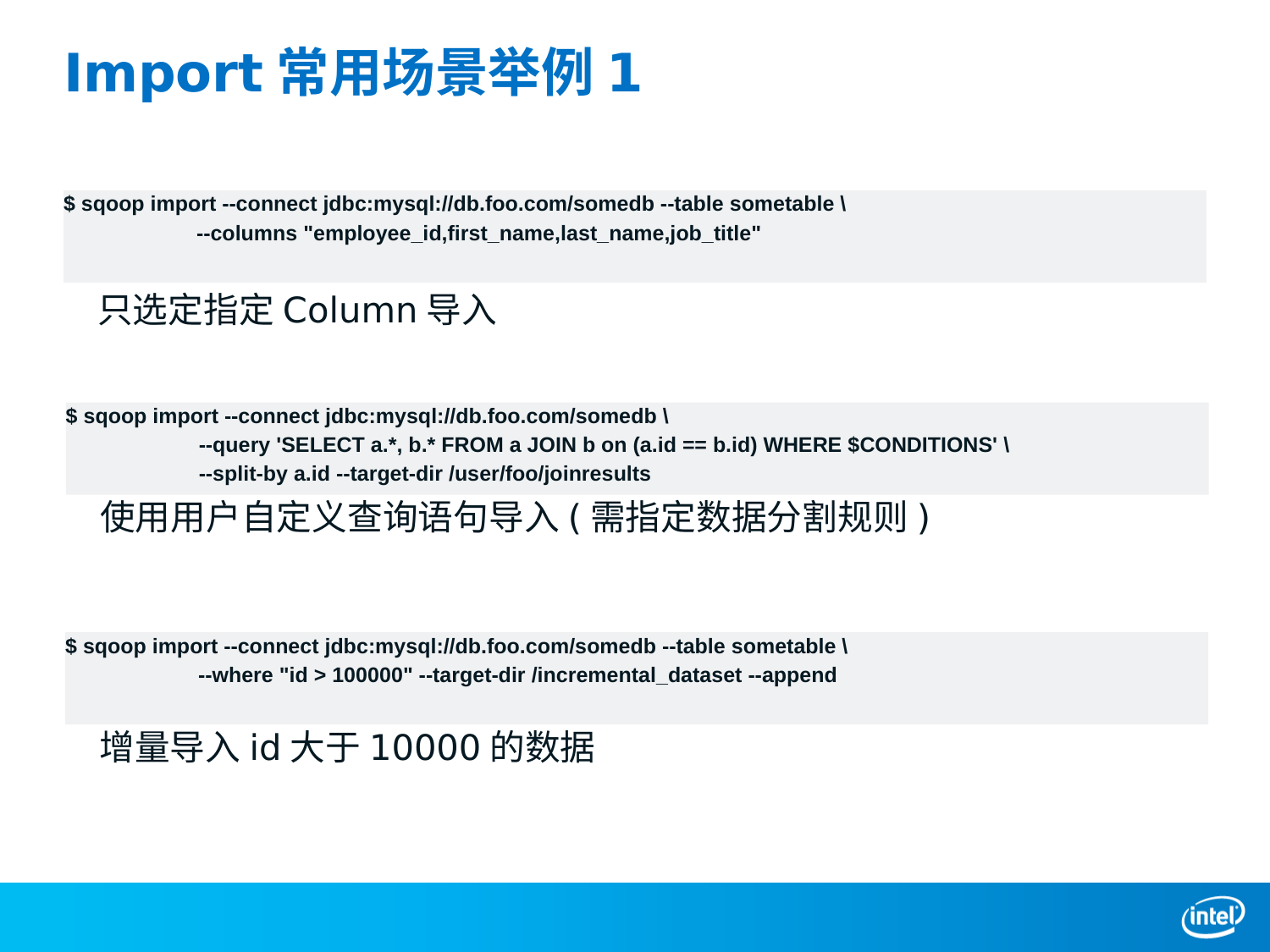

# Import常用场景举例1
$ sqoop import --connect jdbc:mysql://db.foo.com/somedb --table sometable \
	 --columns "employee_id,first_name,last_name,job_title"
只选定指定Column导入
$ sqoop import --connect jdbc:mysql://db.foo.com/somedb \
	 --query 'SELECT a.*, b.* FROM a JOIN b on (a.id == b.id) WHERE $CONDITIONS' \
	 --split-by a.id --target-dir /user/foo/joinresults
使用用户自定义查询语句导入(需指定数据分割规则)
$ sqoop import --connect jdbc:mysql://db.foo.com/somedb --table sometable \
  	 --where "id > 100000" --target-dir /incremental_dataset --append
增量导入id大于10000的数据